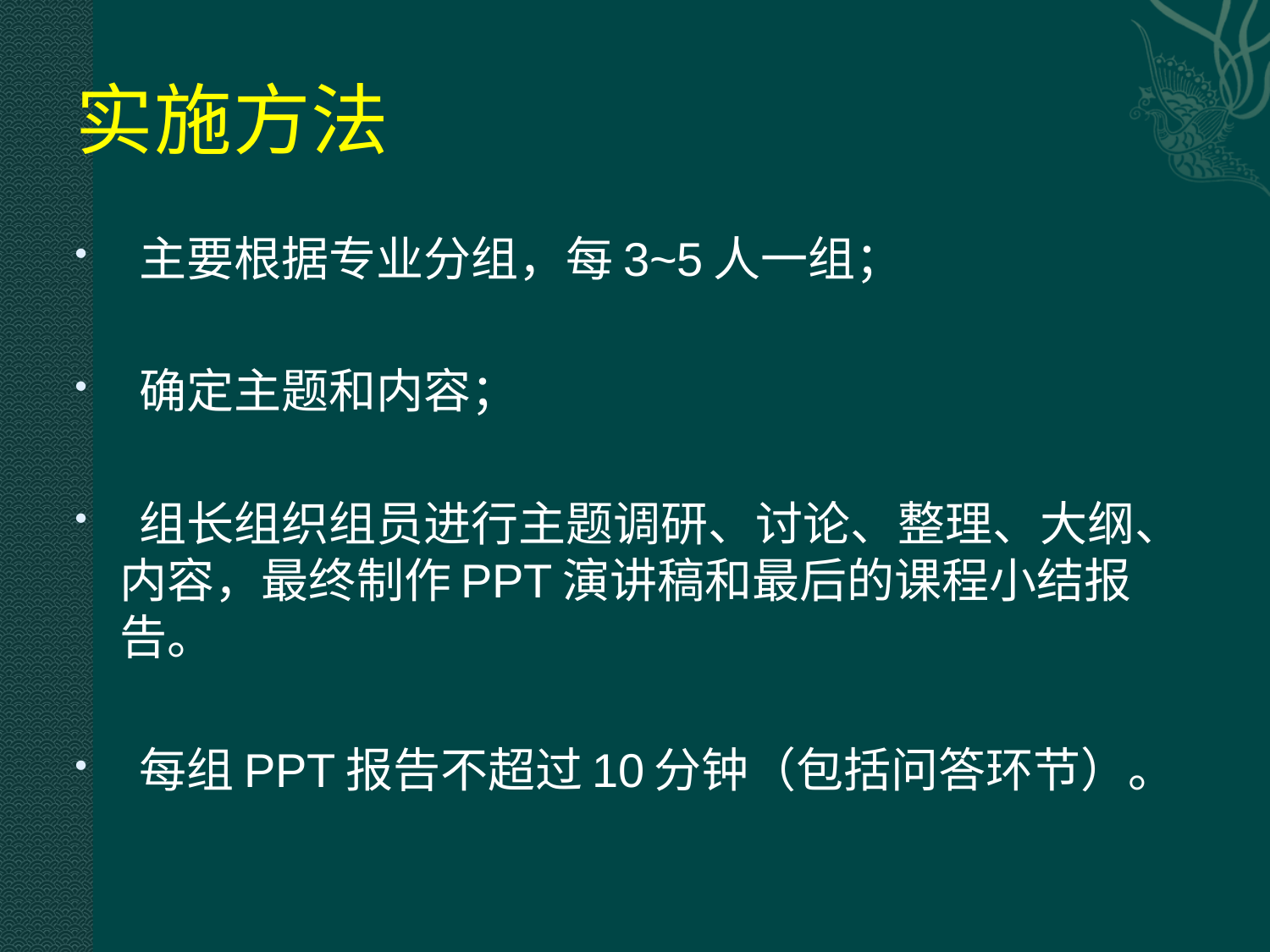

# 实施方法
 主要根据专业分组，每3~5人一组；

 确定主题和内容；

 组长组织组员进行主题调研、讨论、整理、大纲、内容，最终制作PPT演讲稿和最后的课程小结报告。

 每组PPT报告不超过10分钟（包括问答环节）。